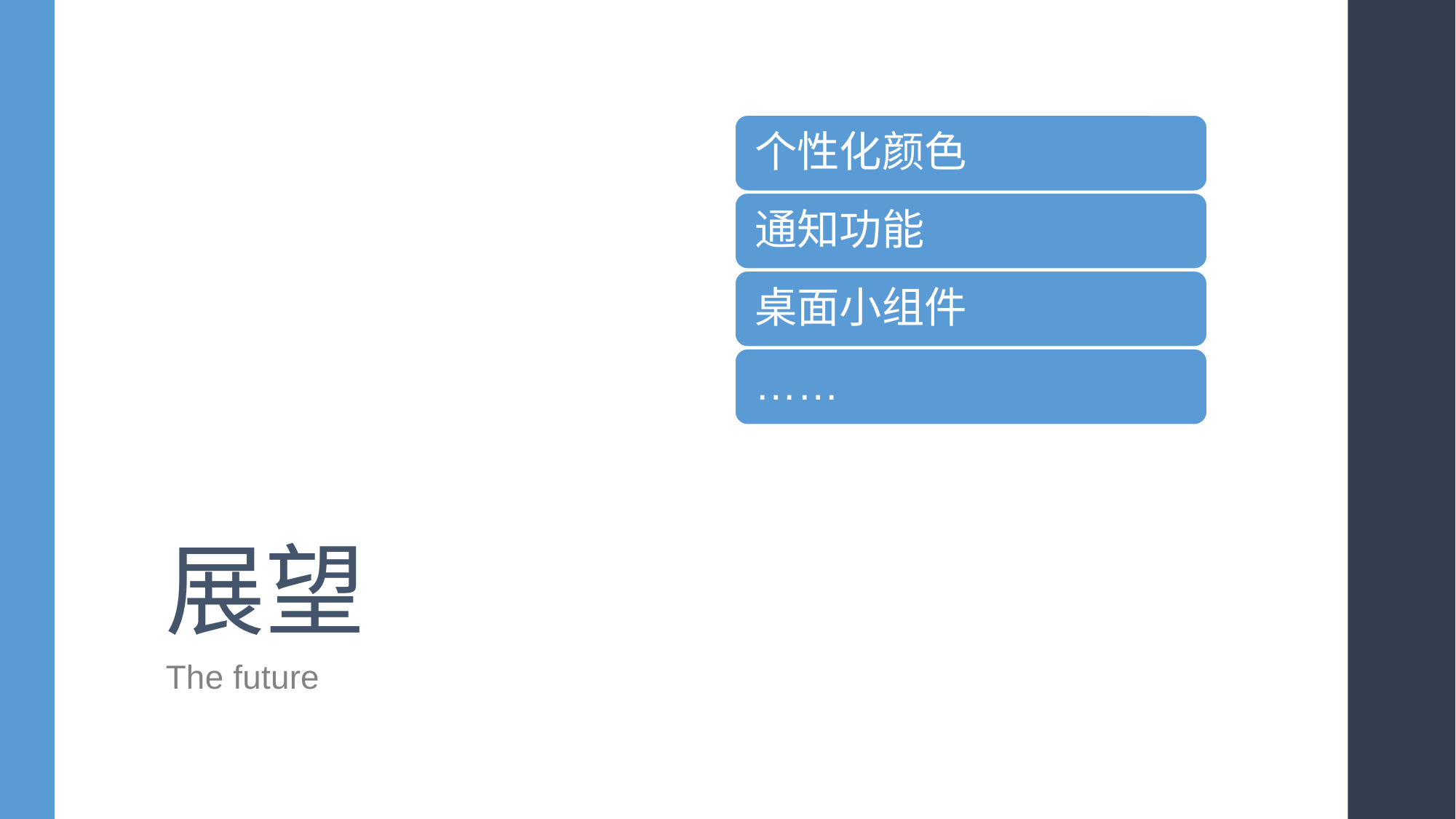

个性化颜色
通知功能
桌面小组件
……
# 展望
The future